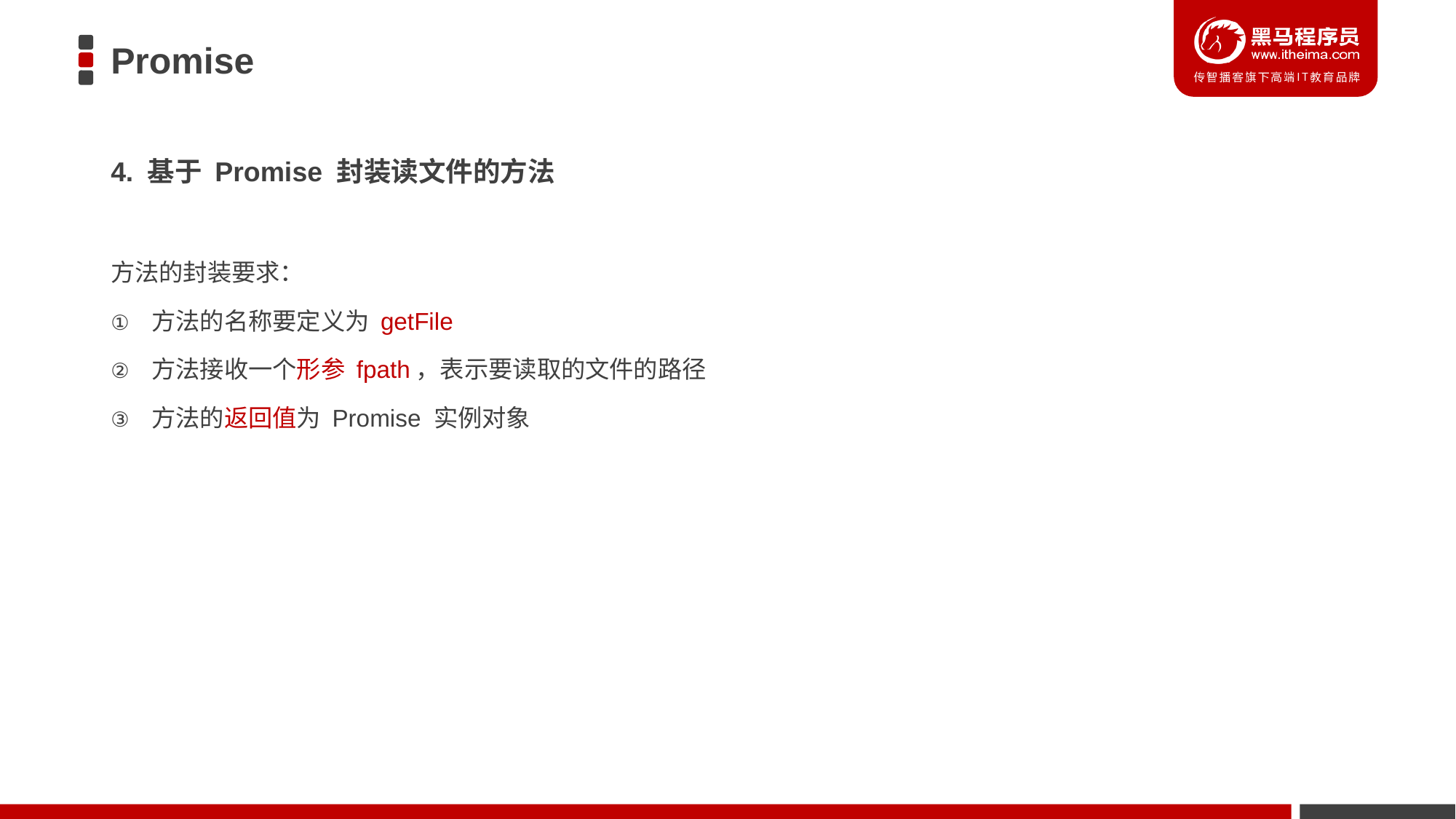

# Promise
4. 基于 Promise 封装读文件的方法
方法的封装要求：
方法的名称要定义为 getFile
方法接收一个形参 fpath，表示要读取的文件的路径
方法的返回值为 Promise 实例对象